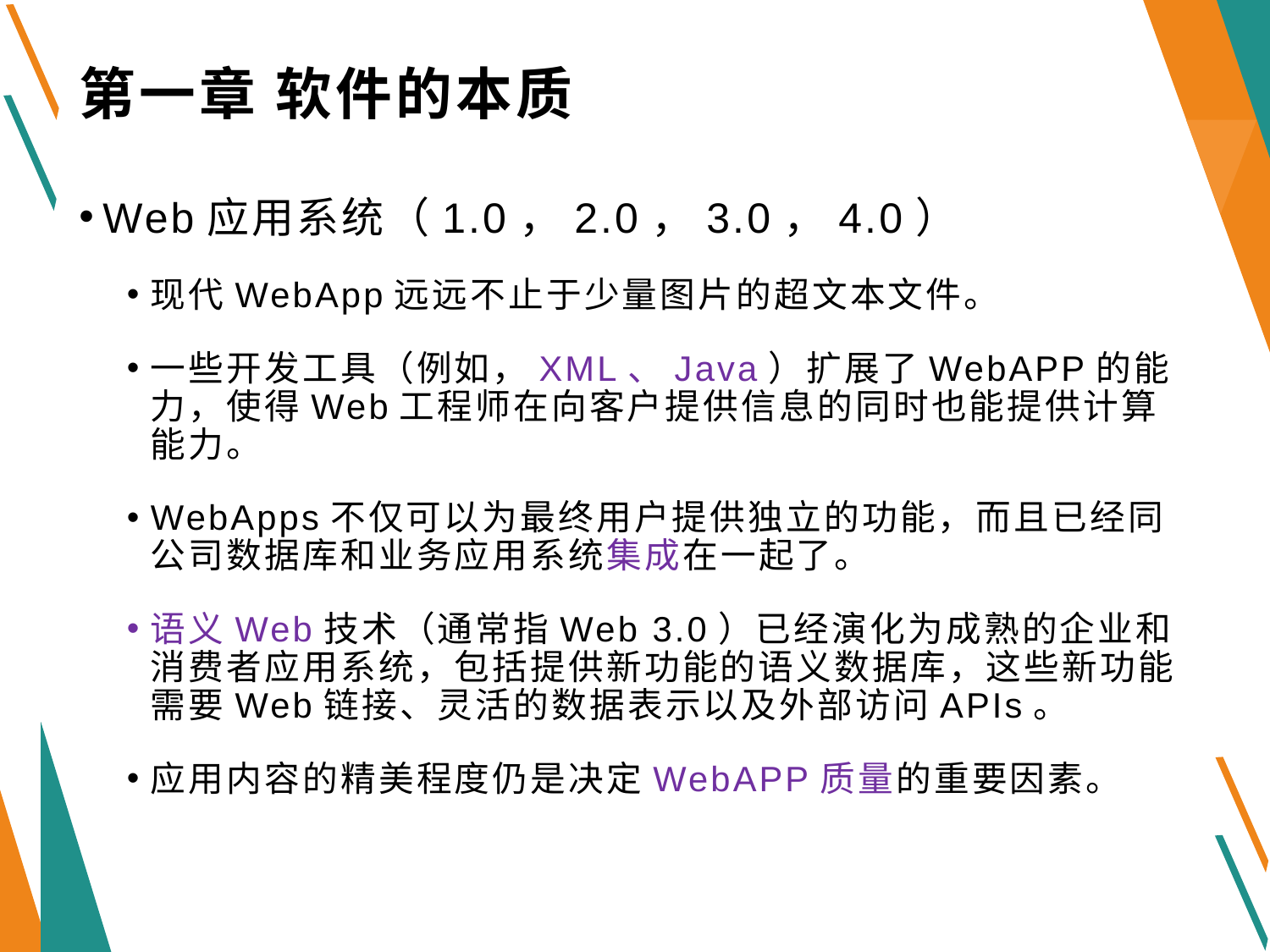

# 第一章 软件的本质
Web应用系统（1.0，2.0，3.0，4.0）
现代WebApp远远不止于少量图片的超文本文件。
一些开发工具（例如，XML、Java）扩展了WebAPP的能力，使得Web工程师在向客户提供信息的同时也能提供计算能力。
WebApps不仅可以为最终用户提供独立的功能，而且已经同公司数据库和业务应用系统集成在一起了。
语义Web技术（通常指Web 3.0）已经演化为成熟的企业和消费者应用系统，包括提供新功能的语义数据库，这些新功能需要Web链接、灵活的数据表示以及外部访问APIs。
应用内容的精美程度仍是决定WebAPP质量的重要因素。